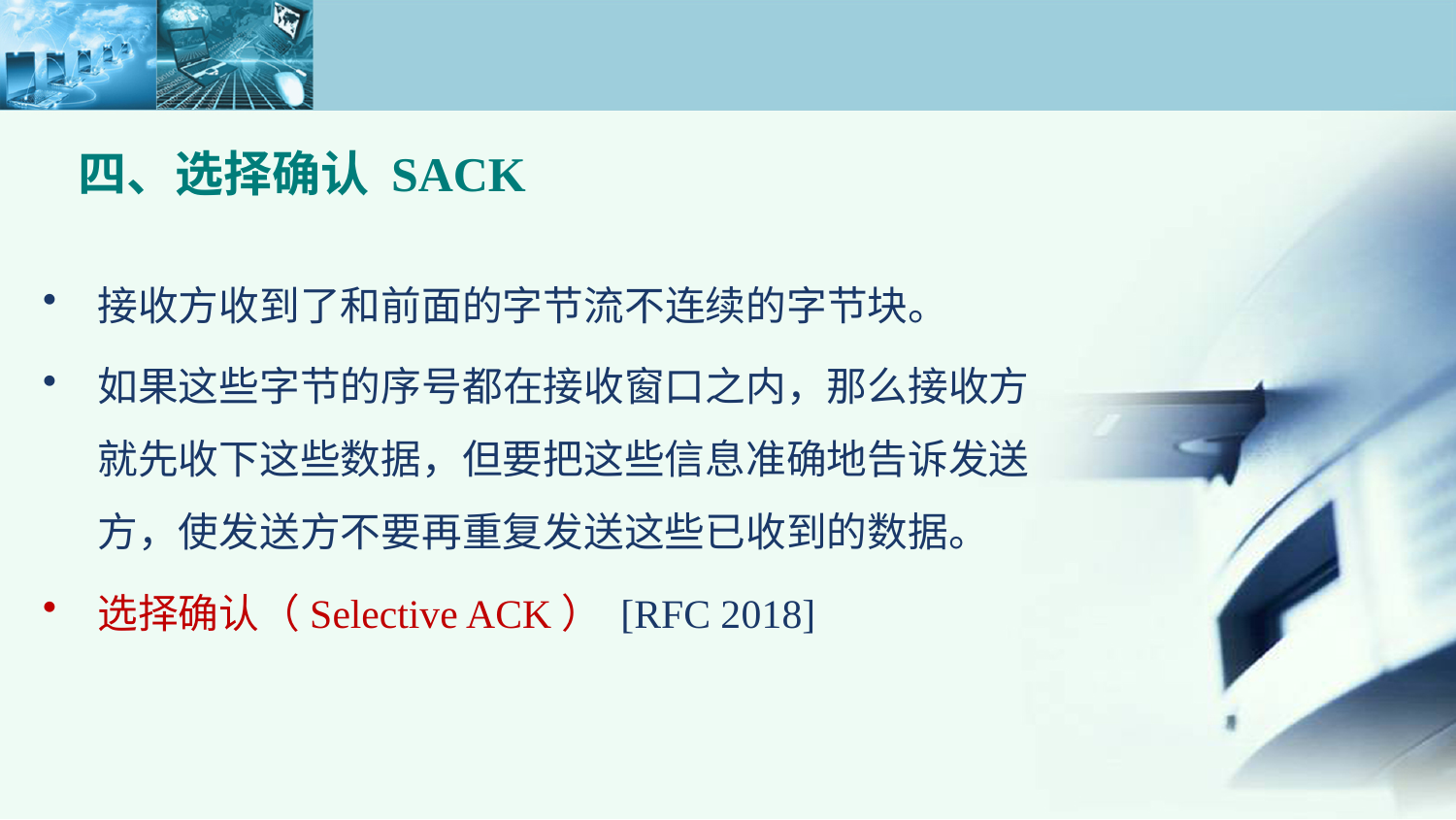

# 四、选择确认 SACK
接收方收到了和前面的字节流不连续的字节块。
如果这些字节的序号都在接收窗口之内，那么接收方就先收下这些数据，但要把这些信息准确地告诉发送方，使发送方不要再重复发送这些已收到的数据。
选择确认（Selective ACK） [RFC 2018]